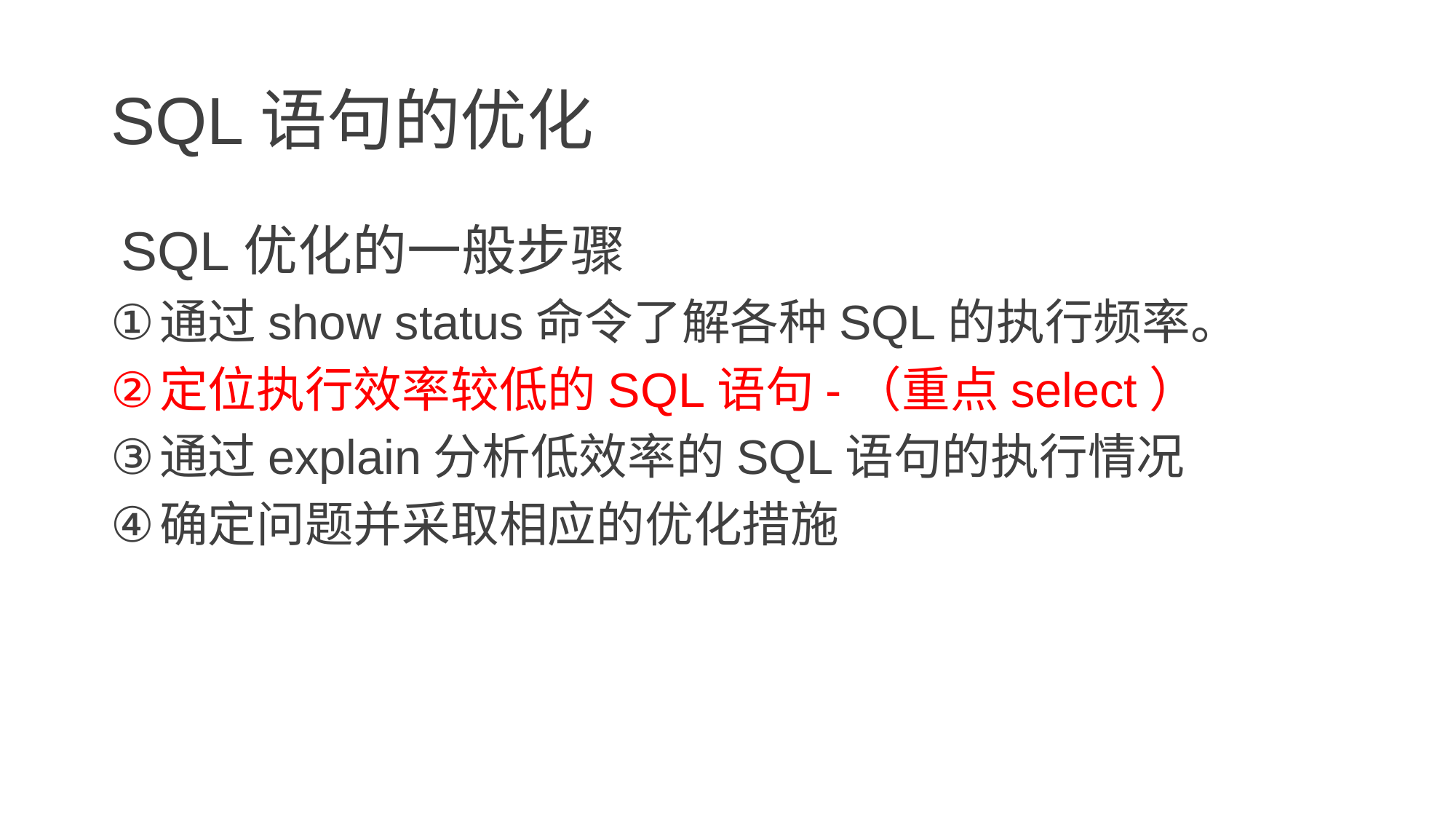

# SQL语句的优化
 SQL优化的一般步骤
通过show status命令了解各种SQL的执行频率。
定位执行效率较低的SQL语句-（重点select）
通过explain分析低效率的SQL语句的执行情况
确定问题并采取相应的优化措施